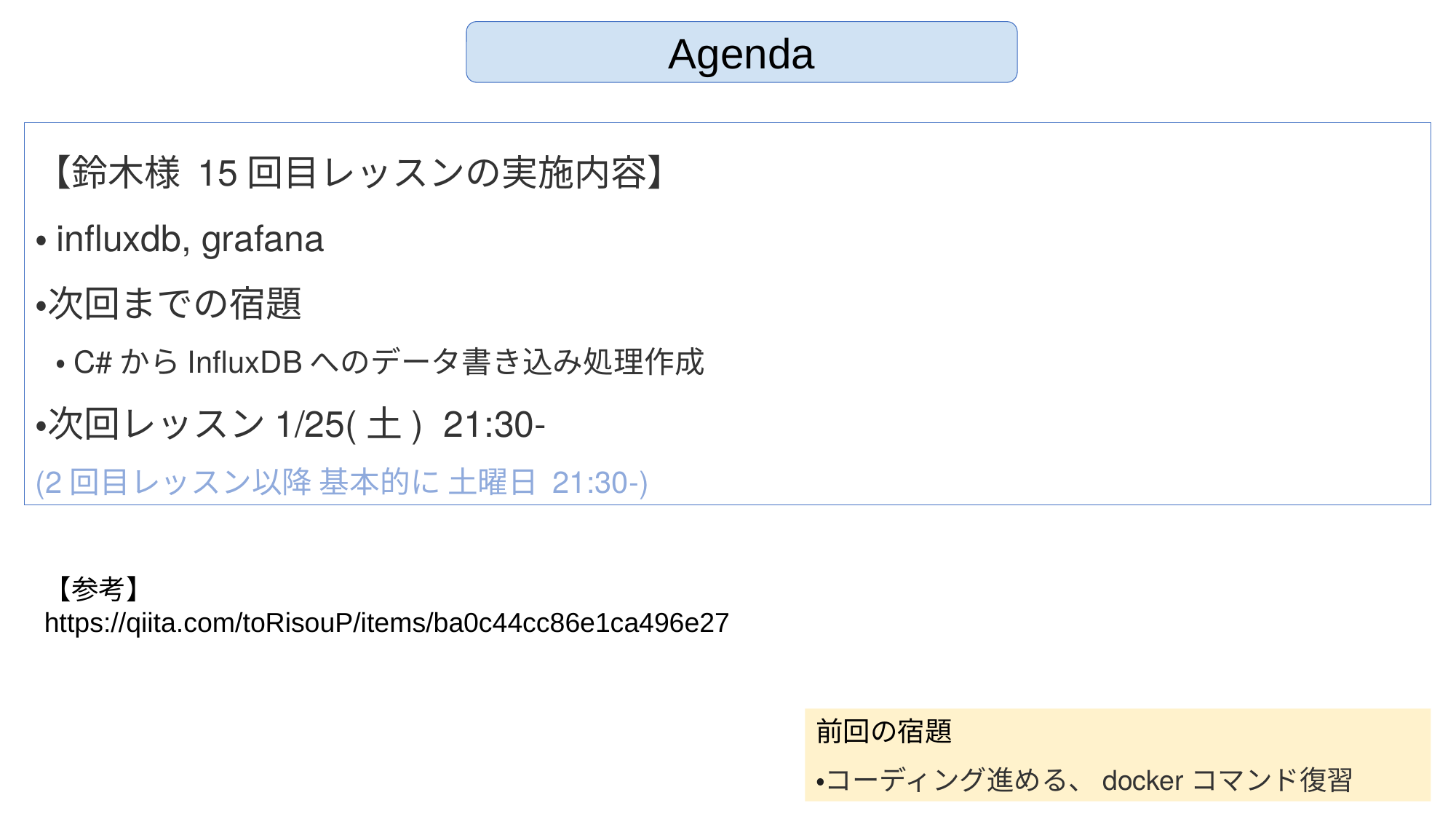

Agenda
【鈴木様 15回目レッスンの実施内容】
・influxdb, grafana
・次回までの宿題
  ・C#からInfluxDBへのデータ書き込み処理作成
・次回レッスン1/25(土)  21:30-
(2回目レッスン以降 基本的に 土曜日 21:30-)
【参考】
https://qiita.com/toRisouP/items/ba0c44cc86e1ca496e27
前回の宿題
・コーディング進める、dockerコマンド復習